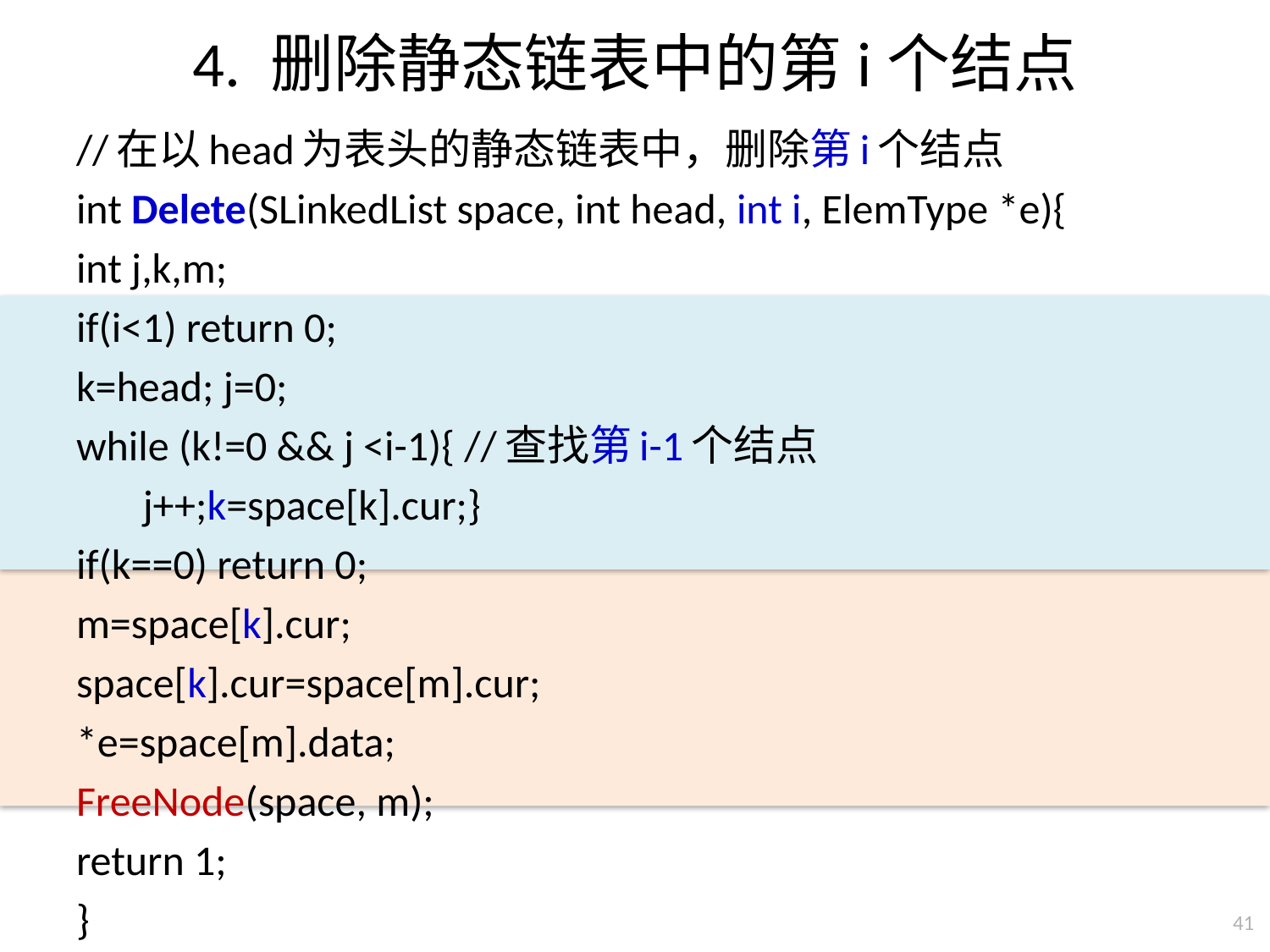

# 4. 删除静态链表中的第i个结点
//在以head为表头的静态链表中，删除第i个结点
int Delete(SLinkedList space, int head, int i, ElemType *e){
int j,k,m;
if(i<1) return 0;
k=head; j=0;
while (k!=0 && j <i-1){ //查找第i-1个结点
       j++;k=space[k].cur;}
if(k==0) return 0;
m=space[k].cur;
space[k].cur=space[m].cur;
*e=space[m].data;
FreeNode(space, m);
return 1;
}

41